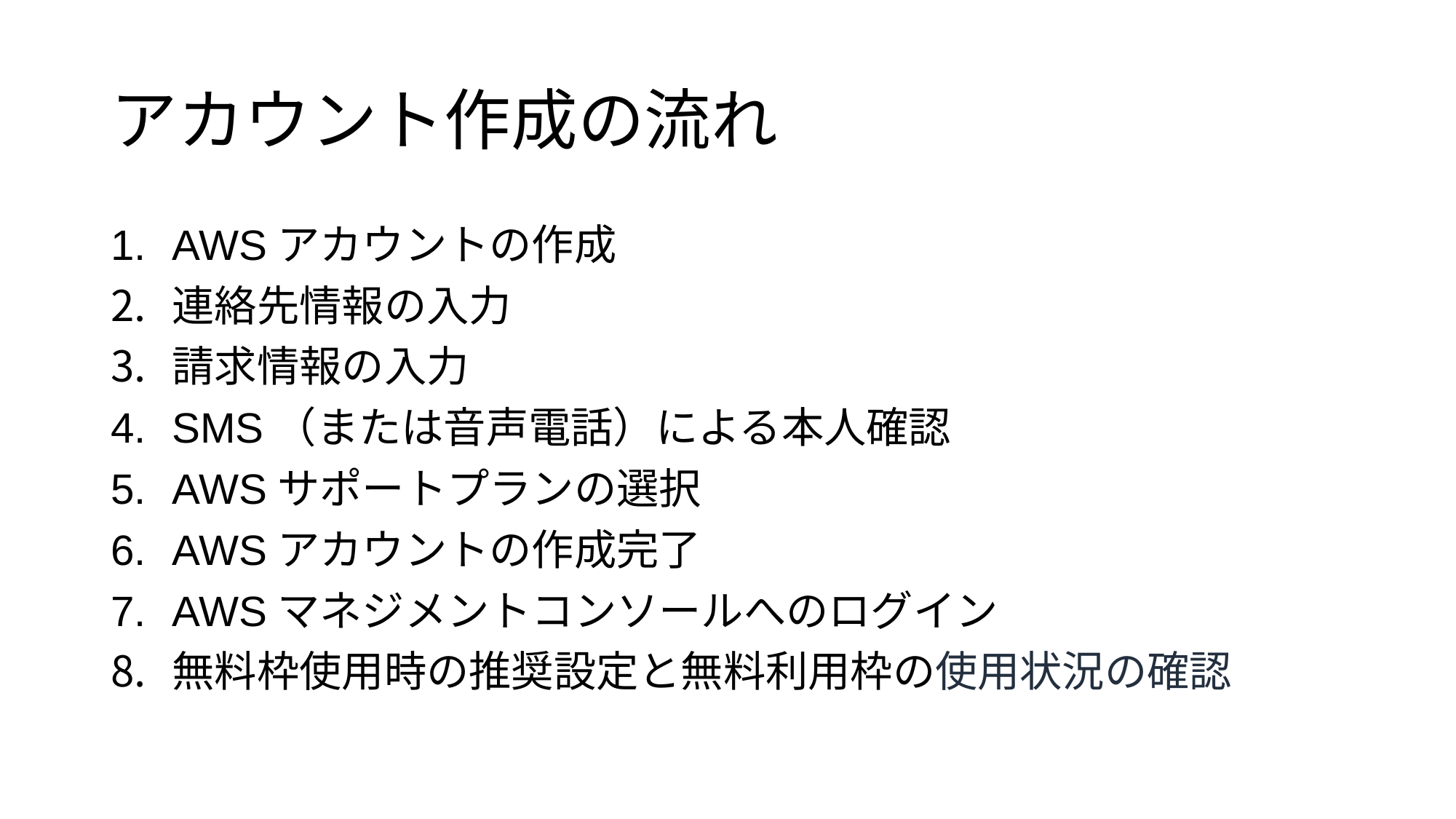

# アカウント作成の流れ
AWSアカウントの作成
連絡先情報の入力
請求情報の入力
SMS（または音声電話）による本人確認
AWSサポートプランの選択
AWSアカウントの作成完了
AWSマネジメントコンソールへのログイン
無料枠使用時の推奨設定と無料利用枠の使用状況の確認